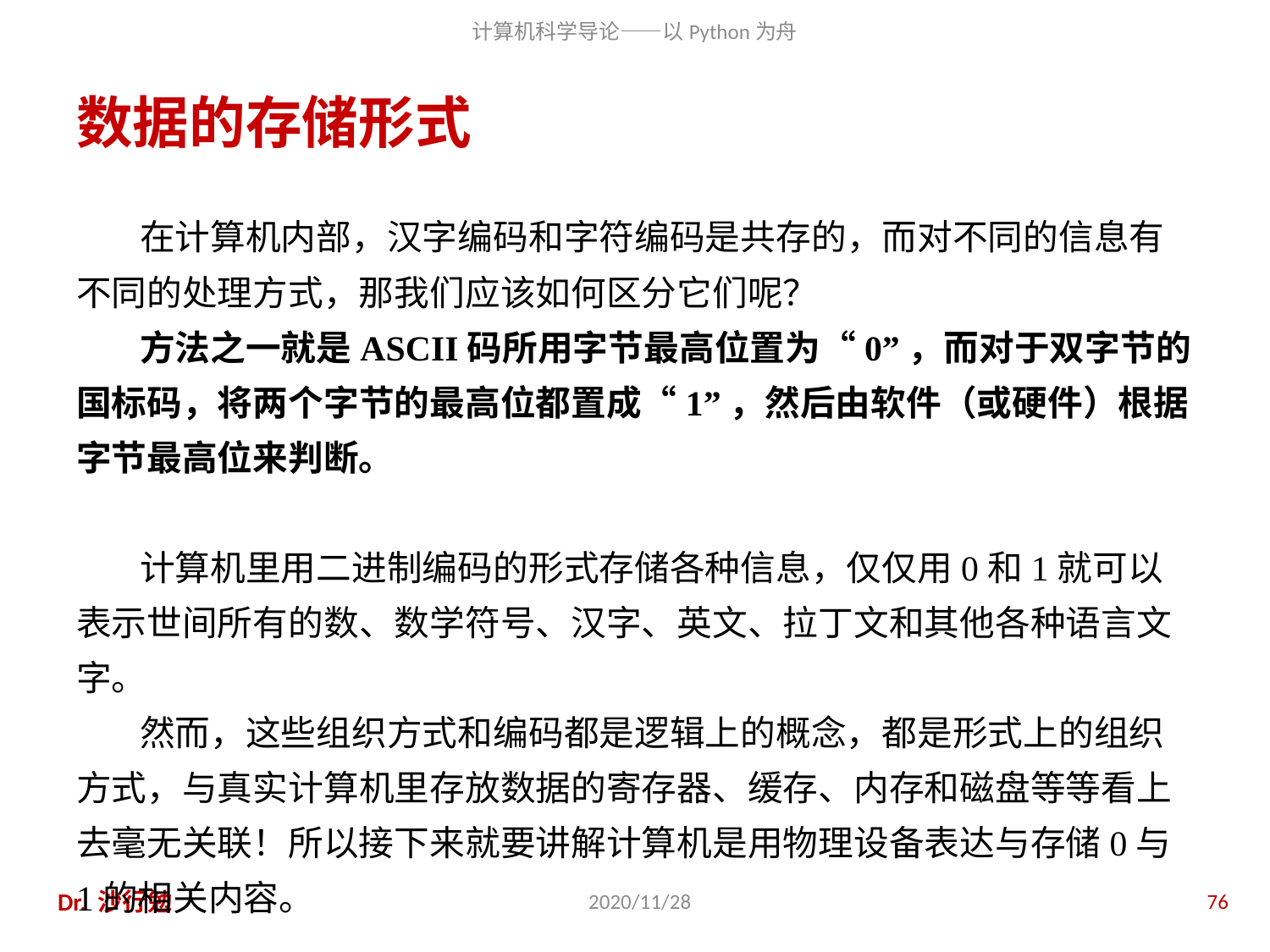

# 数据的存储形式
在计算机内部，汉字编码和字符编码是共存的，而对不同的信息有不同的处理方式，那我们应该如何区分它们呢？
方法之一就是ASCII码所用字节最高位置为“0”，而对于双字节的国标码，将两个字节的最高位都置成“1”，然后由软件（或硬件）根据字节最高位来判断。

计算机里用二进制编码的形式存储各种信息，仅仅用0和1就可以表示世间所有的数、数学符号、汉字、英文、拉丁文和其他各种语言文字。
然而，这些组织方式和编码都是逻辑上的概念，都是形式上的组织方式，与真实计算机里存放数据的寄存器、缓存、内存和磁盘等等看上去毫无关联！所以接下来就要讲解计算机是用物理设备表达与存储0与1的相关内容。

Dr. 沙行勉
2020/11/28
76